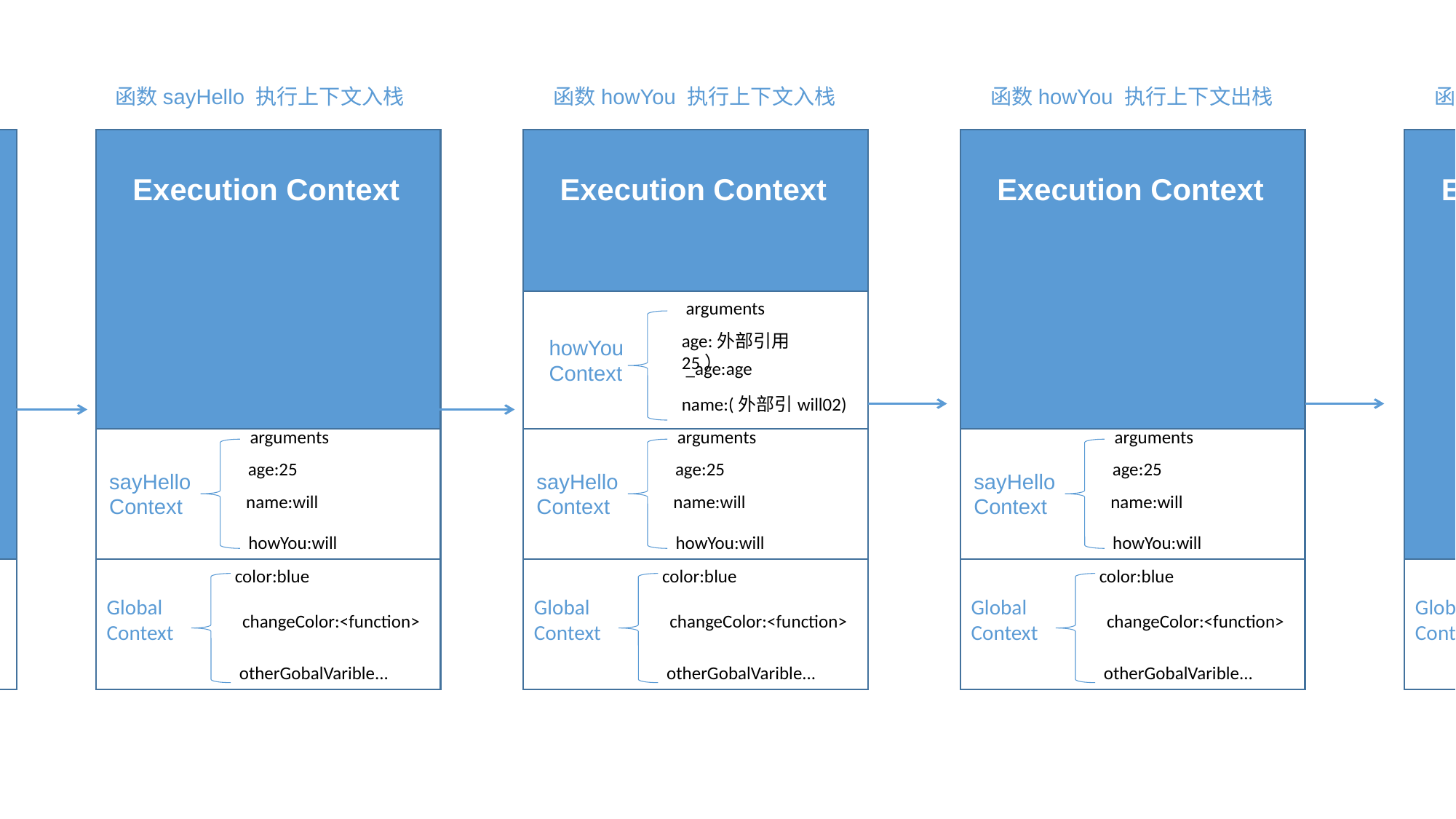

Global Context 执行上下文入栈
函数sayHello 执行上下文入栈
函数howYou 执行上下文入栈
函数howYou 执行上下文出栈
函数sayHello执行上下文出栈

Execution Context
Execution Context
Execution Context
Execution Context
Execution Context
sayHello
arguments

age:外部引用 25）
howYou
Context
_age:age
name:(外部引will02)
arguments
arguments
arguments
sayHello
sayHello
sayHello

age:25
age:25
age:25
sayHello
Context
sayHello
Context
sayHello
Context
name:will
name:will
name:will
 howYou:will
 howYou:will
 howYou:will

age:18

color:blue

color:blue

color:blue

color:blue

Global Context
Global Context
Global Context
Global Context
Global Context
name:will
changeColor:<function>
changeColor:<function>
changeColor:<function>
changeColor:<function>
sayHello:<function>
otherGobalVarible...
otherGobalVarible...
otherGobalVarible...
otherGobalVarible...
otherGobalVarible...